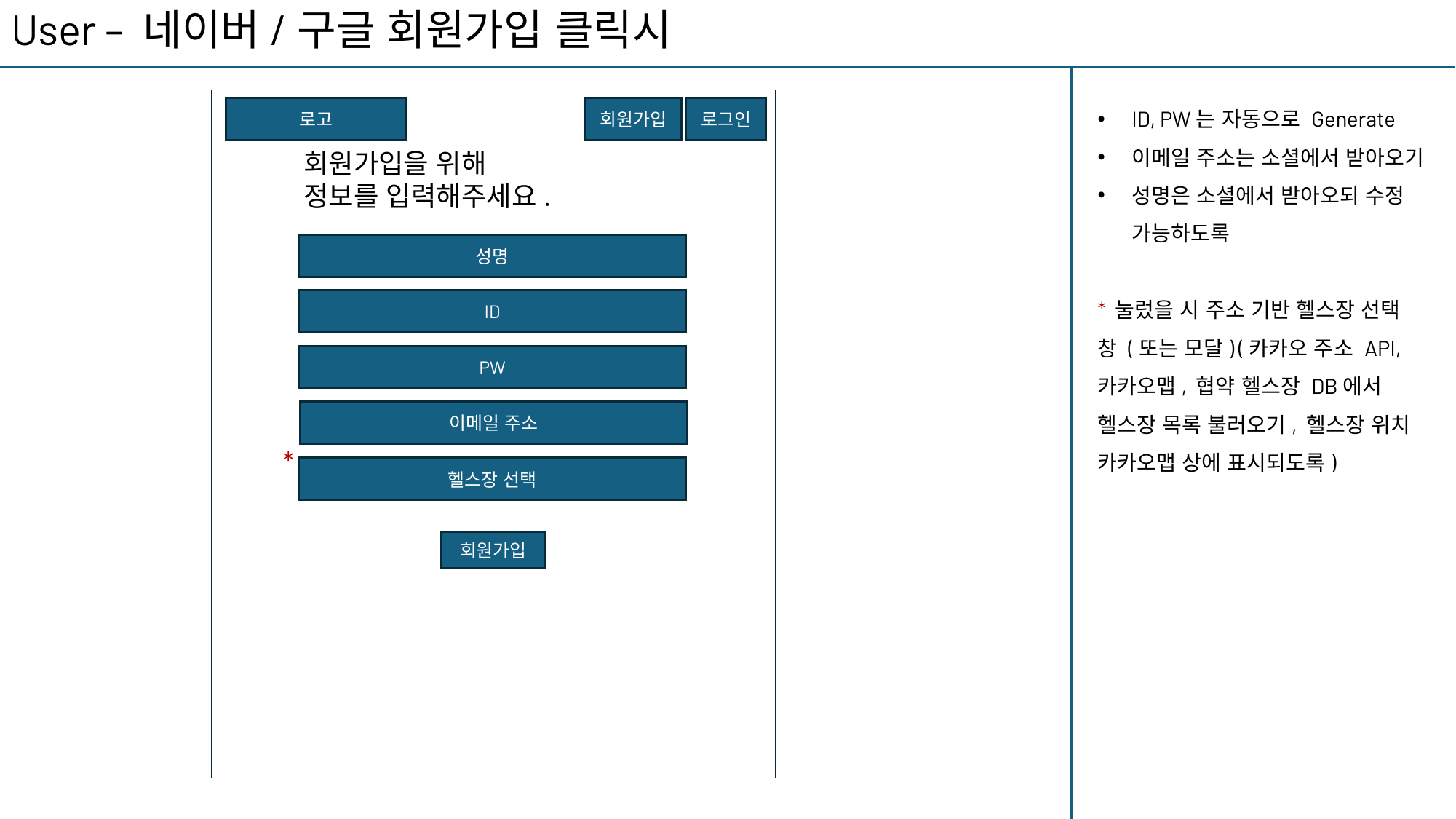

# User – 네이버/구글 회원가입 클릭시
ID, PW는 자동으로 Generate
이메일 주소는 소셜에서 받아오기
성명은 소셜에서 받아오되 수정 가능하도록

* 눌렀을 시 주소 기반 헬스장 선택 창 (또는 모달) (카카오 주소 API, 카카오맵, 협약 헬스장 DB에서 헬스장 목록 불러오기, 헬스장 위치 카카오맵 상에 표시되도록)

로고
로그인
회원가입
회원가입을 위해
정보를 입력해주세요.
성명
ID
PW
이메일 주소
*
헬스장 선택
회원가입